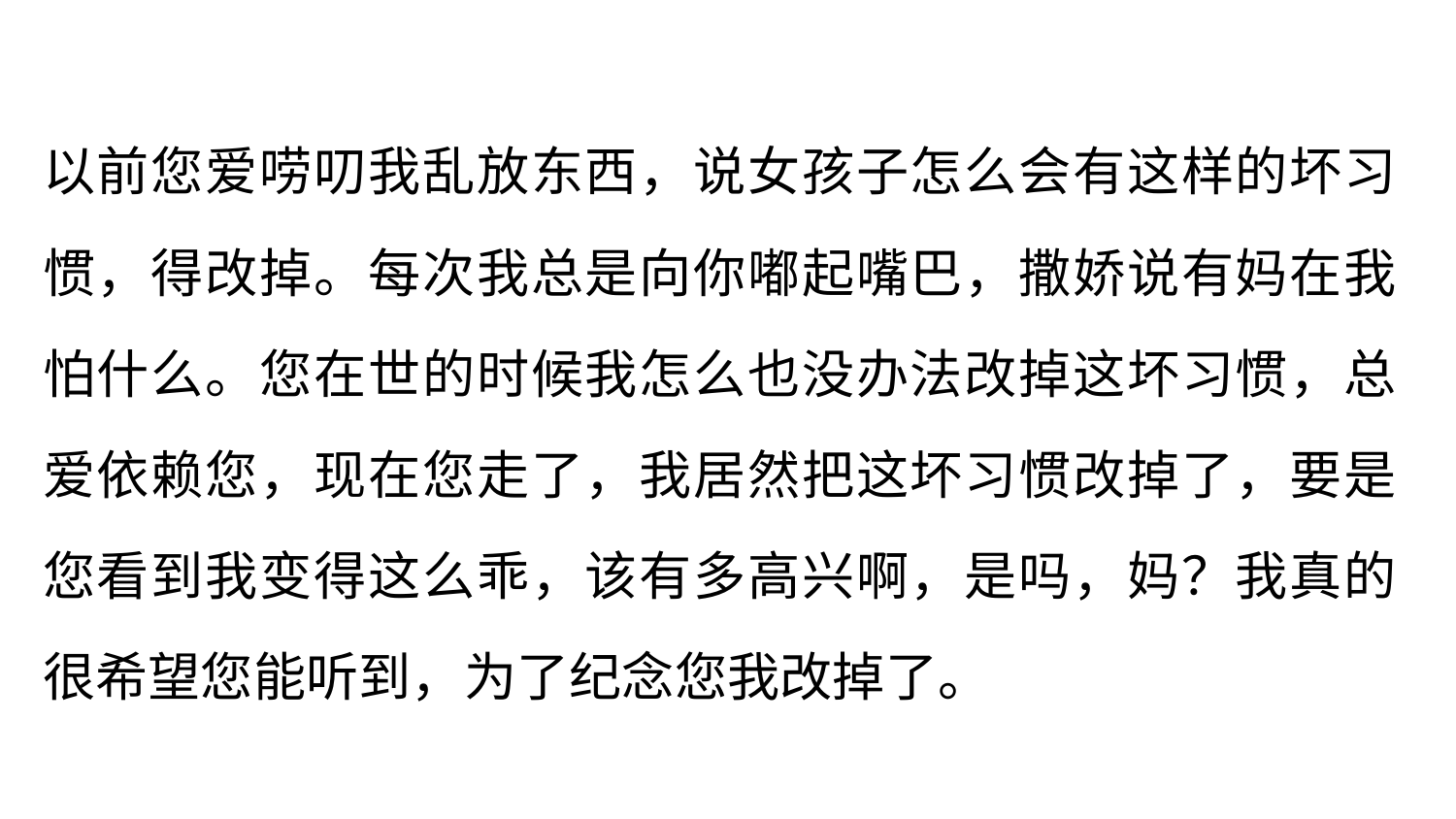

以前您爱唠叨我乱放东西，说女孩子怎么会有这样的坏习惯，得改掉。每次我总是向你嘟起嘴巴，撒娇说有妈在我怕什么。您在世的时候我怎么也没办法改掉这坏习惯，总爱依赖您，现在您走了，我居然把这坏习惯改掉了，要是您看到我变得这么乖，该有多高兴啊，是吗，妈？我真的很希望您能听到，为了纪念您我改掉了。